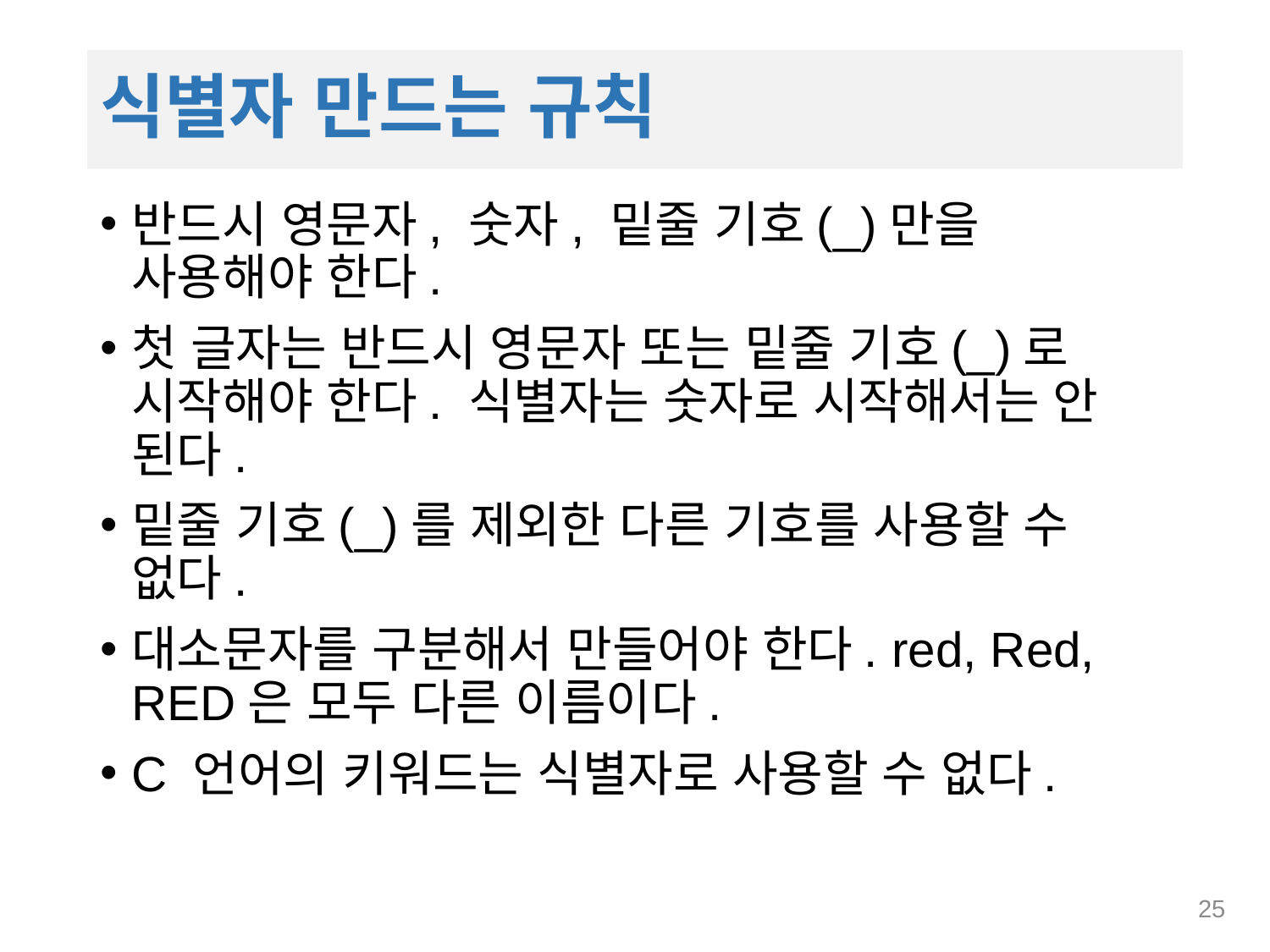

# 식별자 만드는 규칙
반드시 영문자, 숫자, 밑줄 기호(_)만을 사용해야 한다.
첫 글자는 반드시 영문자 또는 밑줄 기호(_)로 시작해야 한다. 식별자는 숫자로 시작해서는 안 된다.
밑줄 기호(_)를 제외한 다른 기호를 사용할 수 없다.
대소문자를 구분해서 만들어야 한다. red, Red, RED은 모두 다른 이름이다.
C 언어의 키워드는 식별자로 사용할 수 없다.
25